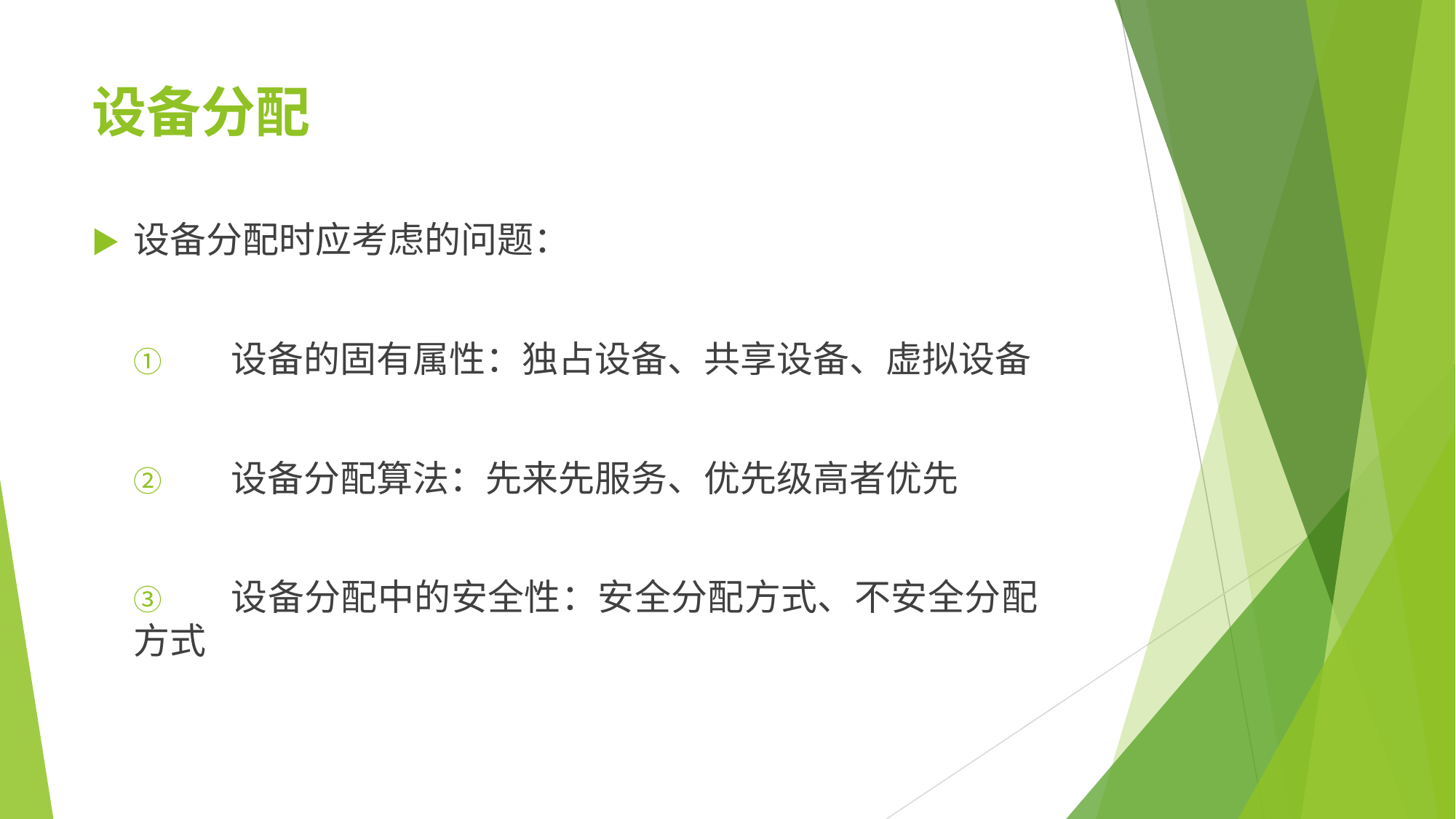

# 设备分配
▶	设备分配时应考虑的问题：

①	设备的固有属性：独占设备、共享设备、虚拟设备

②	设备分配算法：先来先服务、优先级高者优先

③	设备分配中的安全性：安全分配方式、不安全分配方式